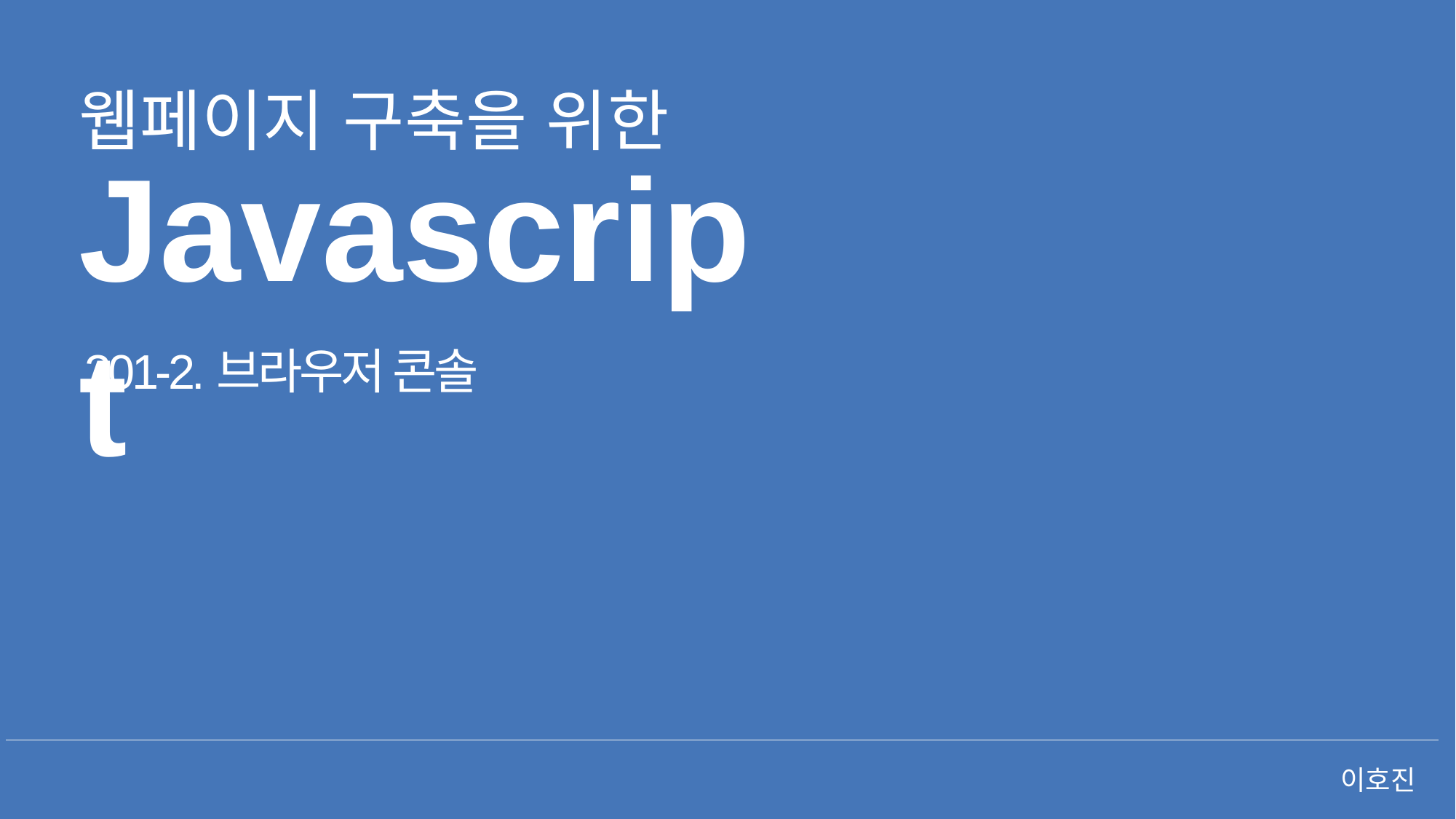

웹페이지 구축을 위한
Javascript
301-2.브라우저 콘솔
이호진